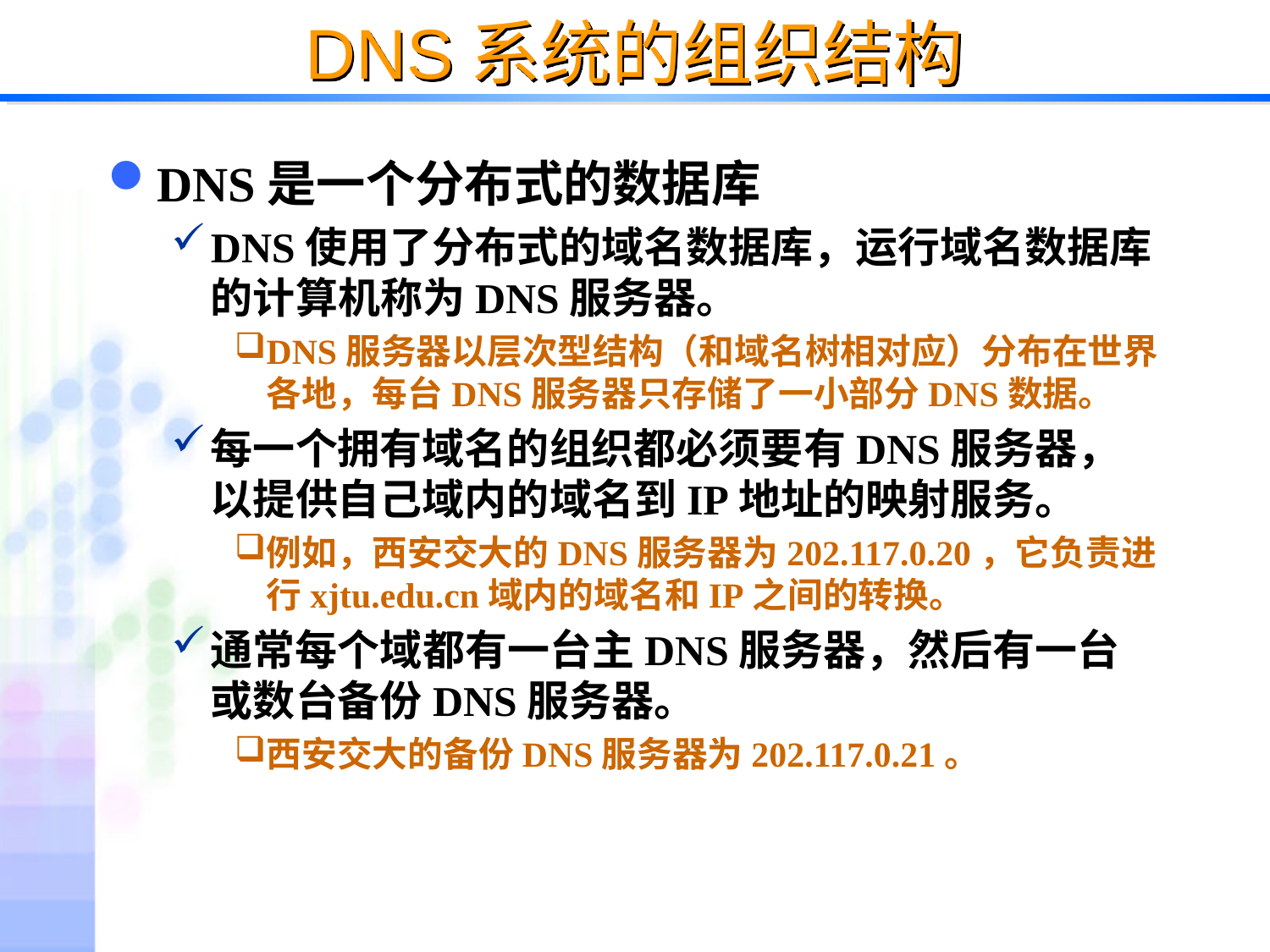

# DNS系统的组织结构
DNS是一个分布式的数据库
DNS使用了分布式的域名数据库，运行域名数据库的计算机称为DNS服务器。
DNS服务器以层次型结构（和域名树相对应）分布在世界各地，每台DNS服务器只存储了一小部分DNS数据。
每一个拥有域名的组织都必须要有DNS服务器，以提供自己域内的域名到IP地址的映射服务。
例如，西安交大的DNS服务器为202.117.0.20，它负责进行xjtu.edu.cn域内的域名和IP之间的转换。
通常每个域都有一台主DNS服务器，然后有一台或数台备份DNS服务器。
西安交大的备份DNS服务器为202.117.0.21。